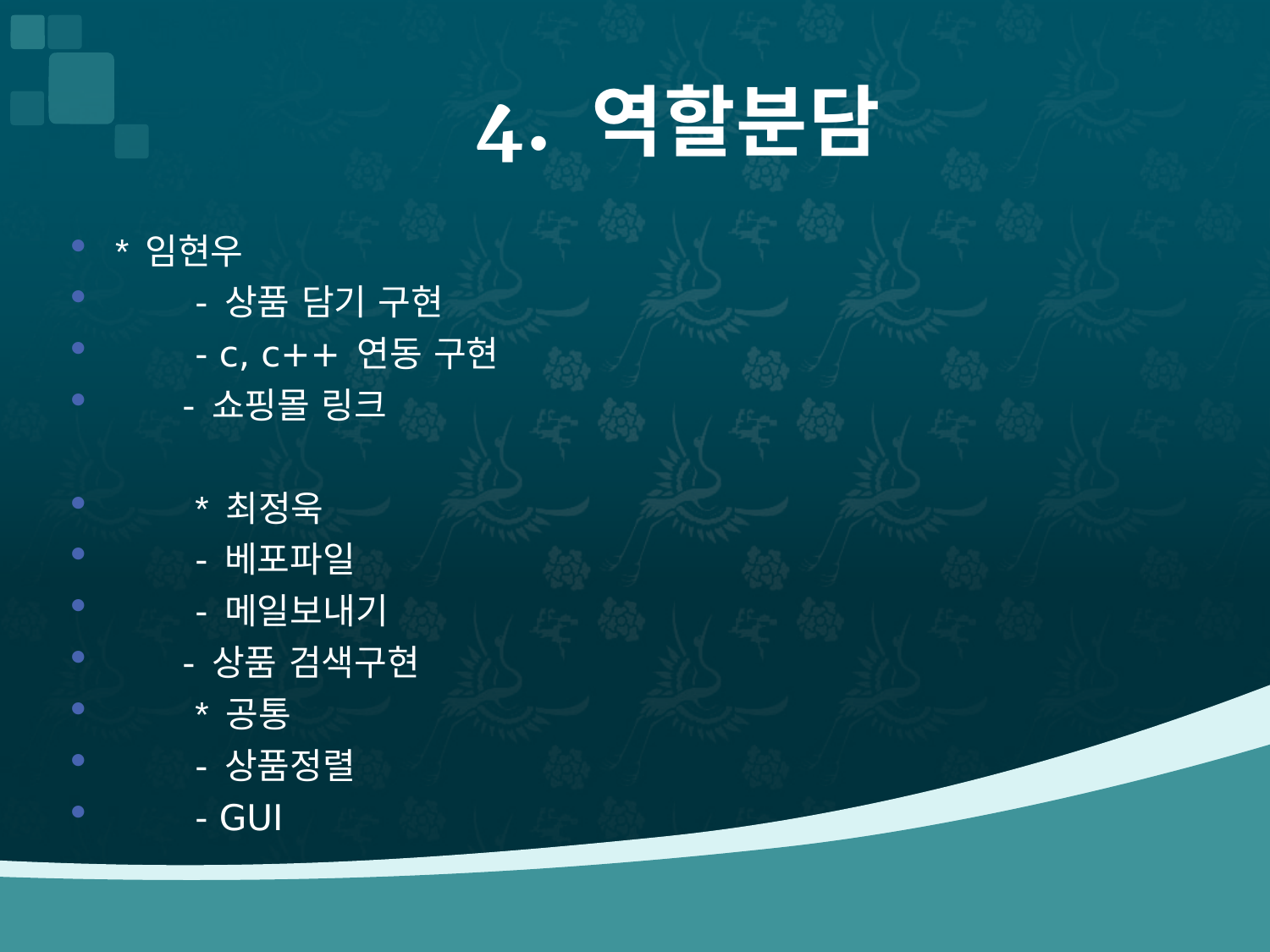

# 4. 역할분담
* 임현우
		- 상품 담기 구현
		- c, c++ 연동 구현
      - 쇼핑몰 링크

	* 최정욱
		- 베포파일
		- 메일보내기
      - 상품 검색구현
	* 공통
		- 상품정렬
		- GUI